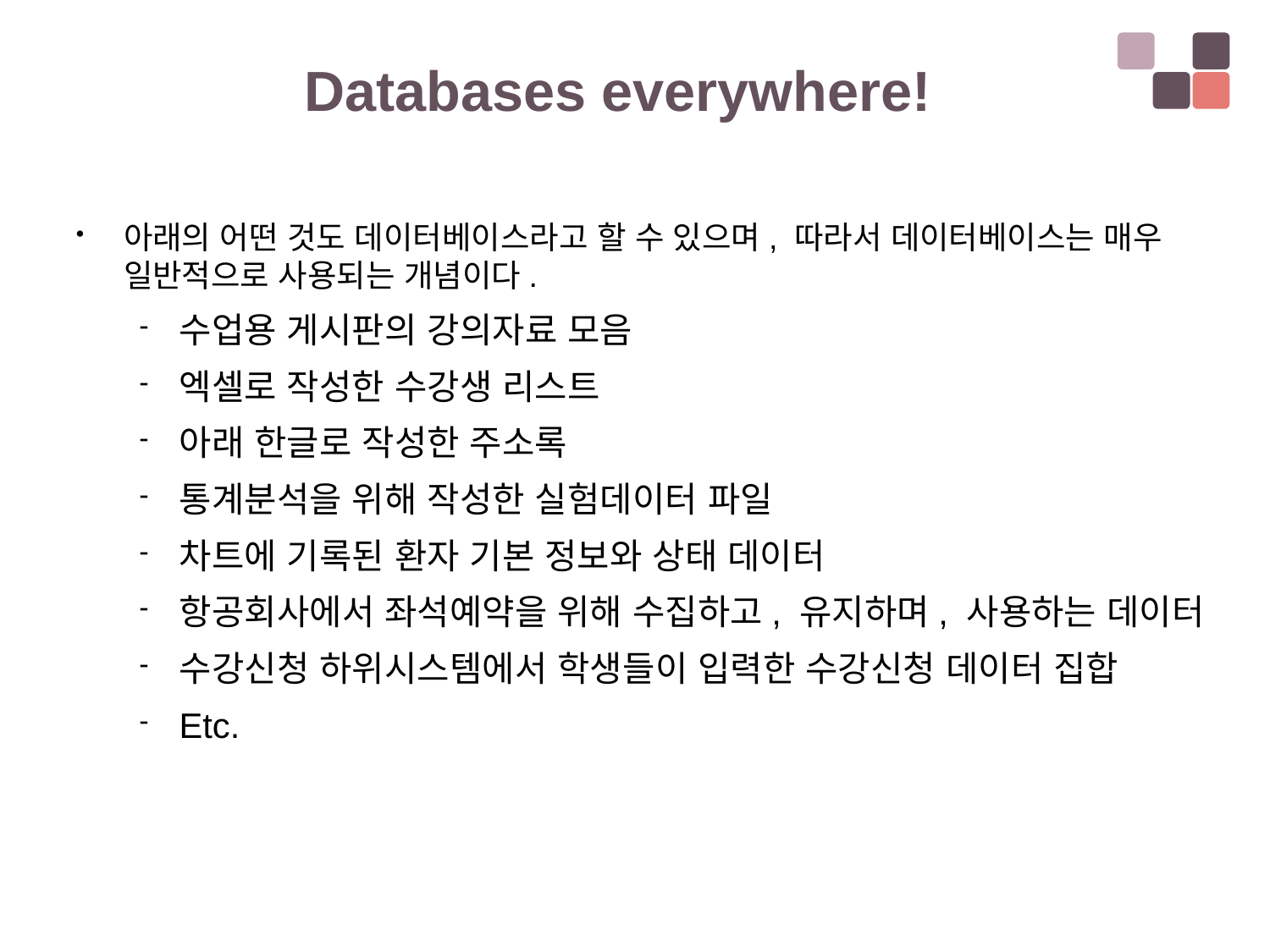

# Databases everywhere!
아래의 어떤 것도 데이터베이스라고 할 수 있으며, 따라서 데이터베이스는 매우 일반적으로 사용되는 개념이다.
수업용 게시판의 강의자료 모음
엑셀로 작성한 수강생 리스트
아래 한글로 작성한 주소록
통계분석을 위해 작성한 실험데이터 파일
차트에 기록된 환자 기본 정보와 상태 데이터
항공회사에서 좌석예약을 위해 수집하고, 유지하며, 사용하는 데이터
수강신청 하위시스템에서 학생들이 입력한 수강신청 데이터 집합
Etc.